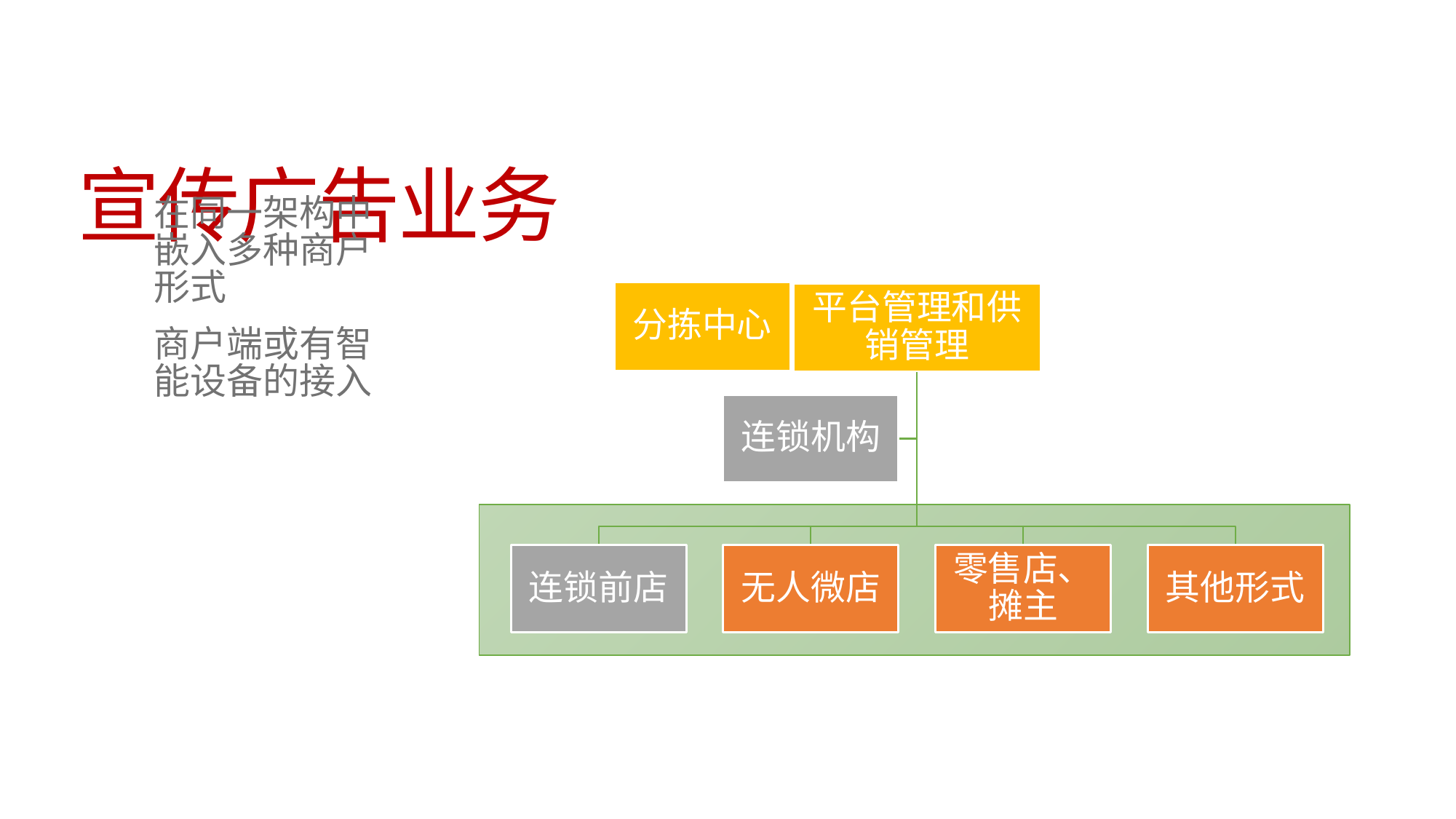

# 宣传广告业务
在同一架构中嵌入多种商户形式
商户端或有智能设备的接入

分拣中心
平台管理和供销管理
连锁前店
无人微店
零售店、摊主
其他形式
连锁机构